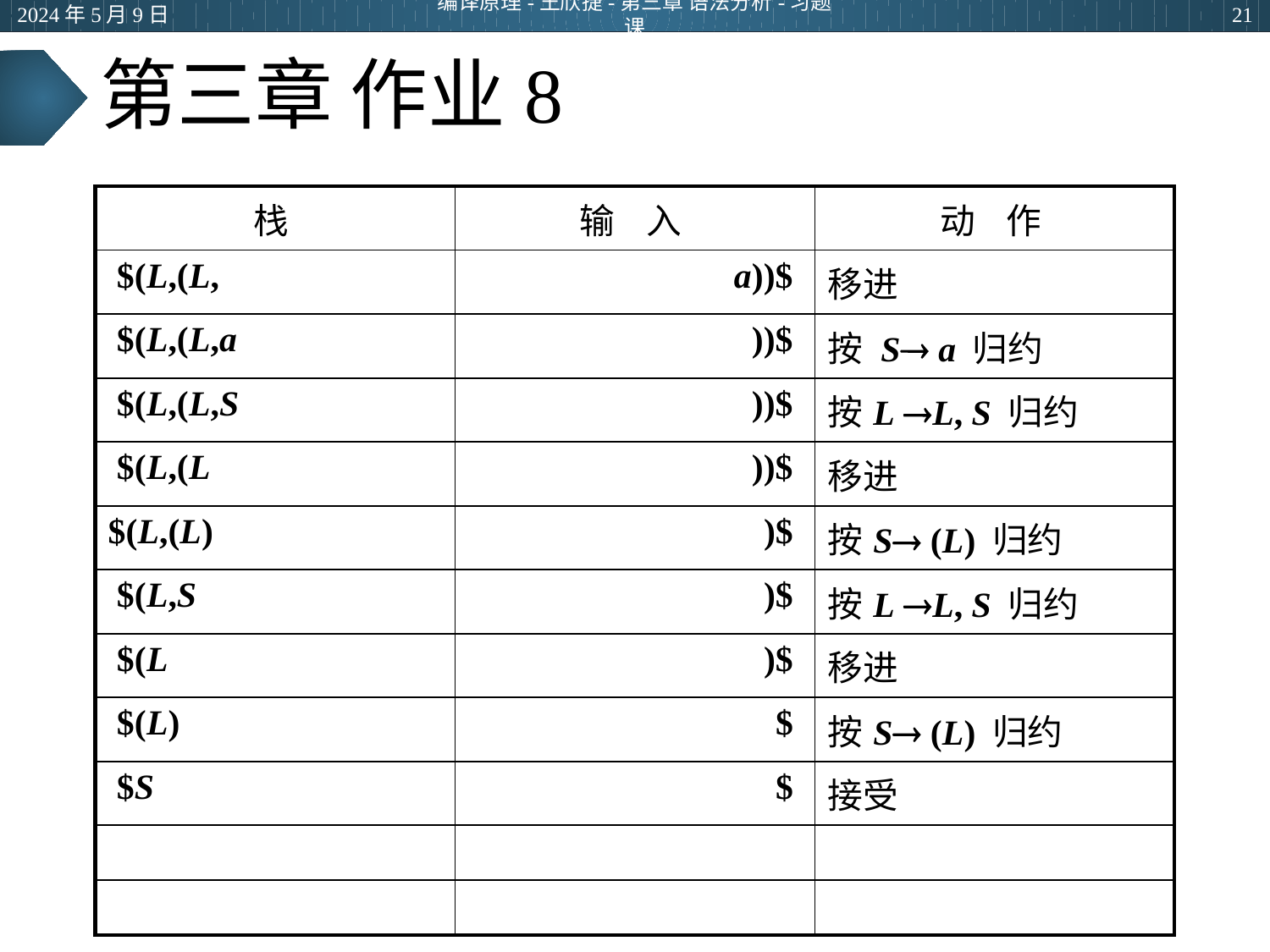

2024年5月9日
编译原理-王欣捷-第三章 语法分析-习题课
21
# 第三章 作业8
| 栈 | 输 入 | 动 作 |
| --- | --- | --- |
| $(L,(L, | a))$ | 移进 |
| $(L,(L,a | ))$ | 按 S→ a 归约 |
| $(L,(L,S | ))$ | 按L →L, S 归约 |
| $(L,(L | ))$ | 移进 |
| $(L,(L) | )$ | 按S→ (L) 归约 |
| $(L,S | )$ | 按L →L, S 归约 |
| $(L | )$ | 移进 |
| $(L) | $ | 按S→ (L) 归约 |
| $S | $ | 接受 |
|  |  |  |
|  |  |  |